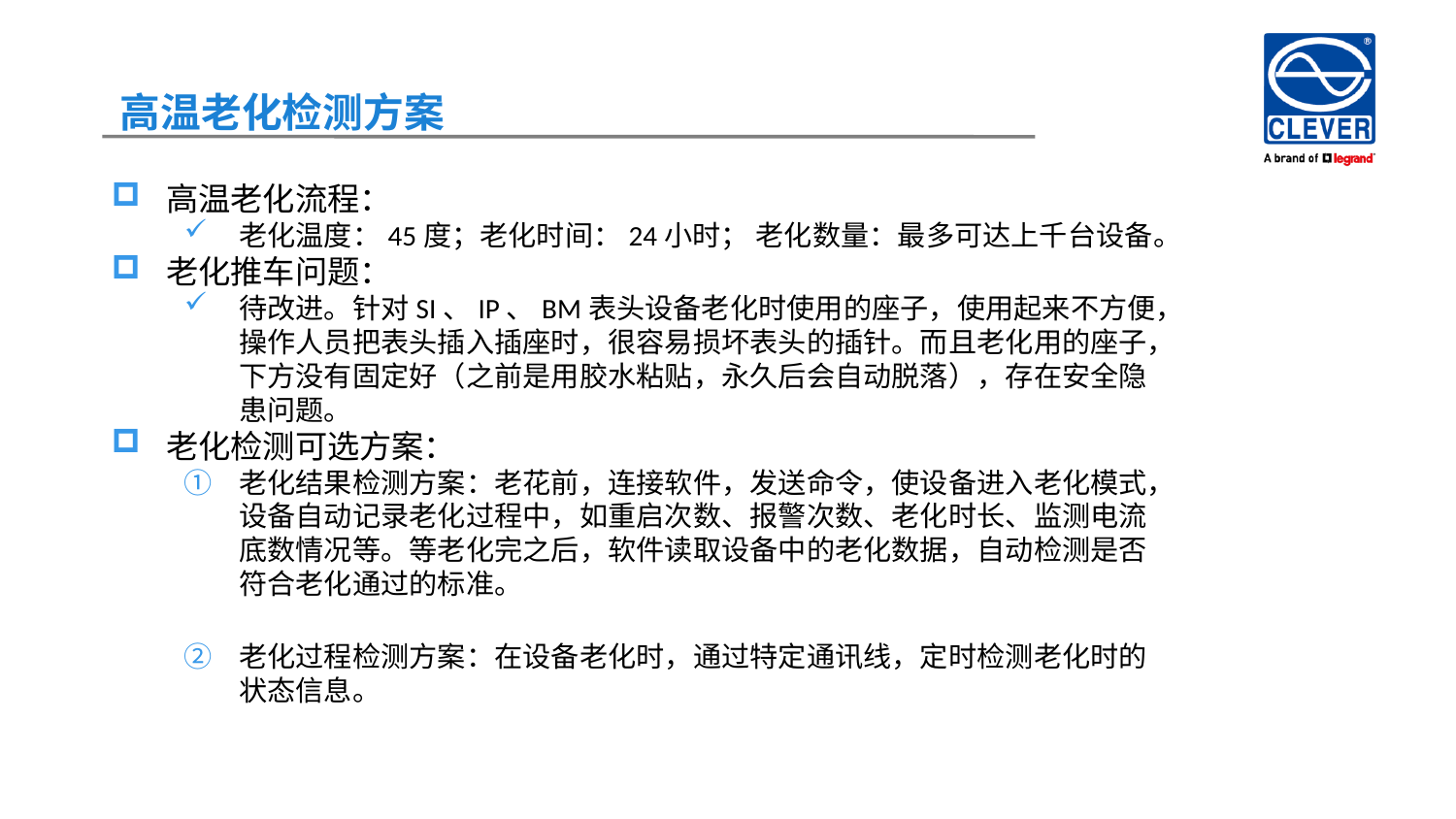

高温老化检测方案
高温老化流程：
老化温度：45度；老化时间：24小时； 老化数量：最多可达上千台设备。
老化推车问题：
待改进。针对SI、IP、BM表头设备老化时使用的座子，使用起来不方便，操作人员把表头插入插座时，很容易损坏表头的插针。而且老化用的座子，下方没有固定好（之前是用胶水粘贴，永久后会自动脱落），存在安全隐患问题。
老化检测可选方案：
老化结果检测方案：老花前，连接软件，发送命令，使设备进入老化模式，设备自动记录老化过程中，如重启次数、报警次数、老化时长、监测电流底数情况等。等老化完之后，软件读取设备中的老化数据，自动检测是否符合老化通过的标准。

老化过程检测方案：在设备老化时，通过特定通讯线，定时检测老化时的状态信息。